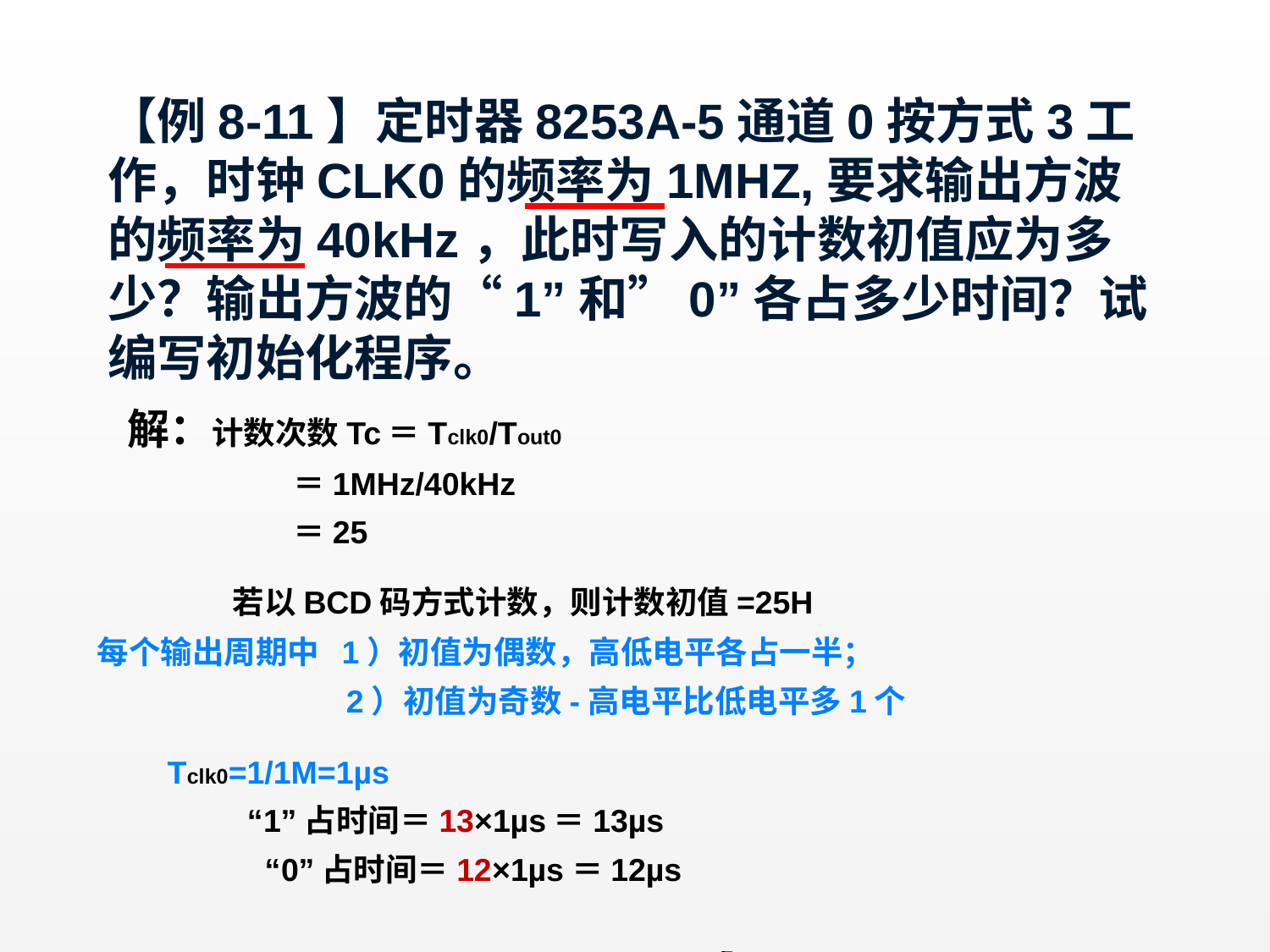

# 【例8-11】定时器8253A-5通道0按方式3工作，时钟CLK0的频率为1MHZ,要求输出方波的频率为40kHz，此时写入的计数初值应为多少？输出方波的“1”和”0”各占多少时间？试编写初始化程序。
解：计数次数Tc＝Tclk0/Tout0
                      ＝1MHz/40kHz
                      ＝25

 若以BCD码方式计数，则计数初值=25H
每个输出周期中  1）初值为偶数，高低电平各占一半；
                            2）初值为奇数-高电平比低电平多1个

Tclk0=1/1M=1µs
         “1”占时间＝13×1µs＝13µs
           “0”占时间＝12×1µs＝12µs